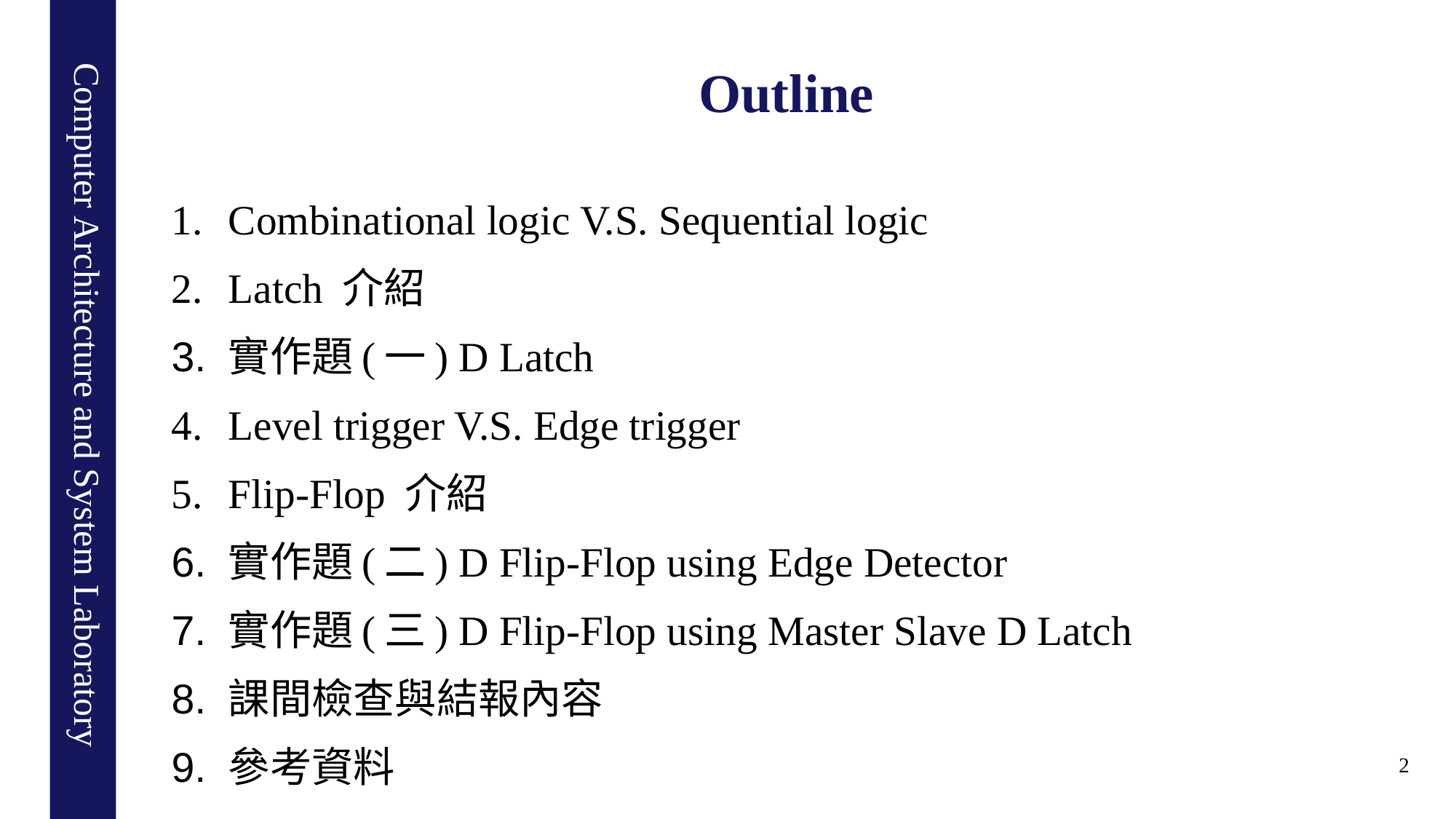

# Outline
Combinational logic V.S. Sequential logic
Latch 介紹
實作題(一) D Latch
Level trigger V.S. Edge trigger
Flip-Flop 介紹
實作題(二) D Flip-Flop using Edge Detector
實作題(三) D Flip-Flop using Master Slave D Latch
課間檢查與結報內容
參考資料
2